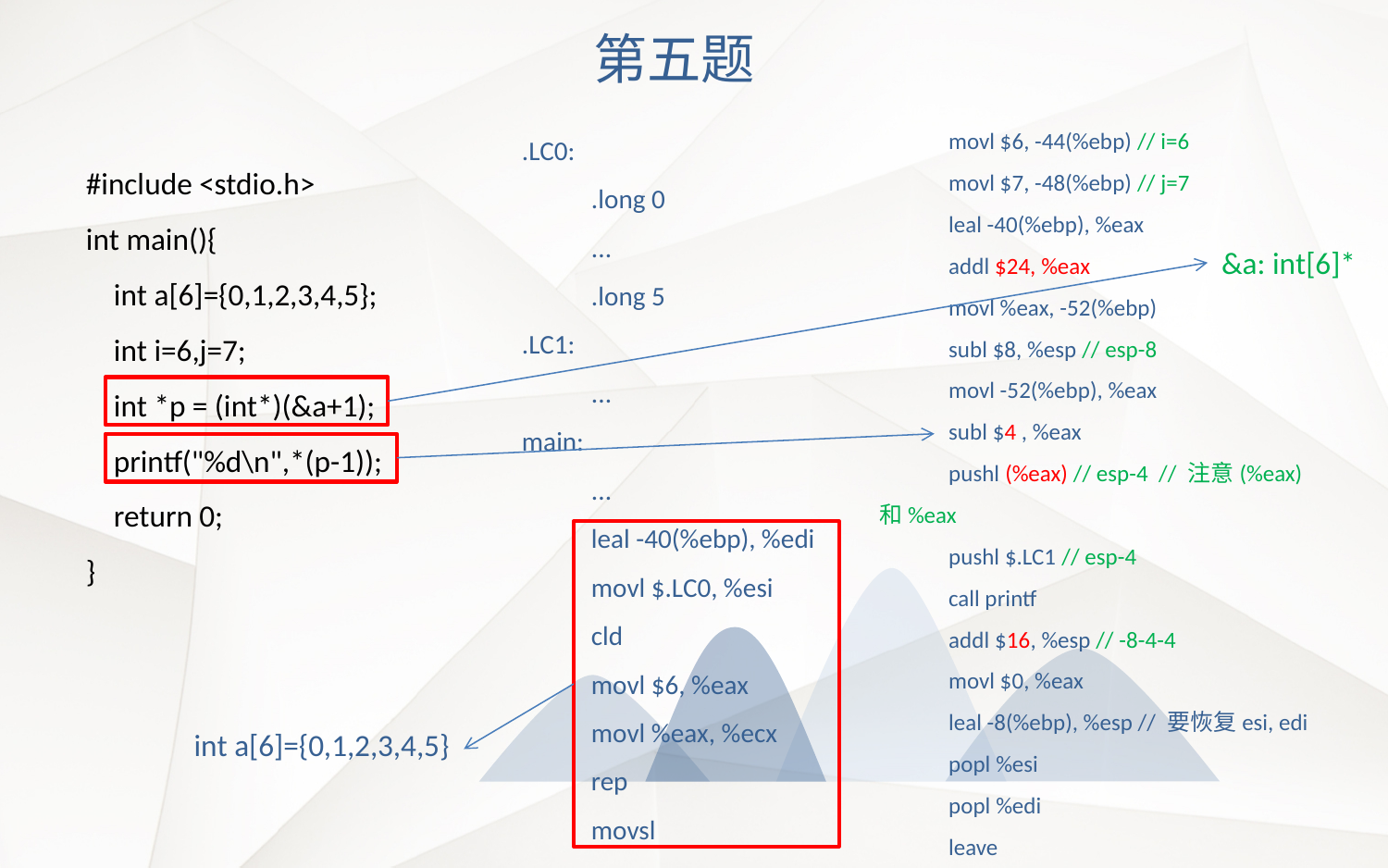

第五题
movl $6, -44(%ebp) // i=6
movl $7, -48(%ebp) // j=7
leal -40(%ebp), %eax
addl $24, %eax
movl %eax, -52(%ebp)
subl $8, %esp // esp-8
movl -52(%ebp), %eax
subl $4 , %eax
pushl (%eax) // esp-4  // 注意(%eax)和%eax
pushl $.LC1 // esp-4
call printf
addl $16, %esp // -8-4-4
movl $0, %eax
leal -8(%ebp), %esp // 要恢复esi, edi
popl %esi
popl %edi
leave
ret
.LC0:
.long 0
...
.long 5
.LC1:
...
main:
...
leal -40(%ebp), %edi
movl $.LC0, %esi
cld
movl $6, %eax
movl %eax, %ecx
rep
movsl
#include <stdio.h>
int main(){
    int a[6]={0,1,2,3,4,5};
    int i=6,j=7;
    int *p = (int*)(&a+1);
    printf("%d\n",*(p-1));
    return 0;
}
&a: int[6]*

int a[6]={0,1,2,3,4,5}